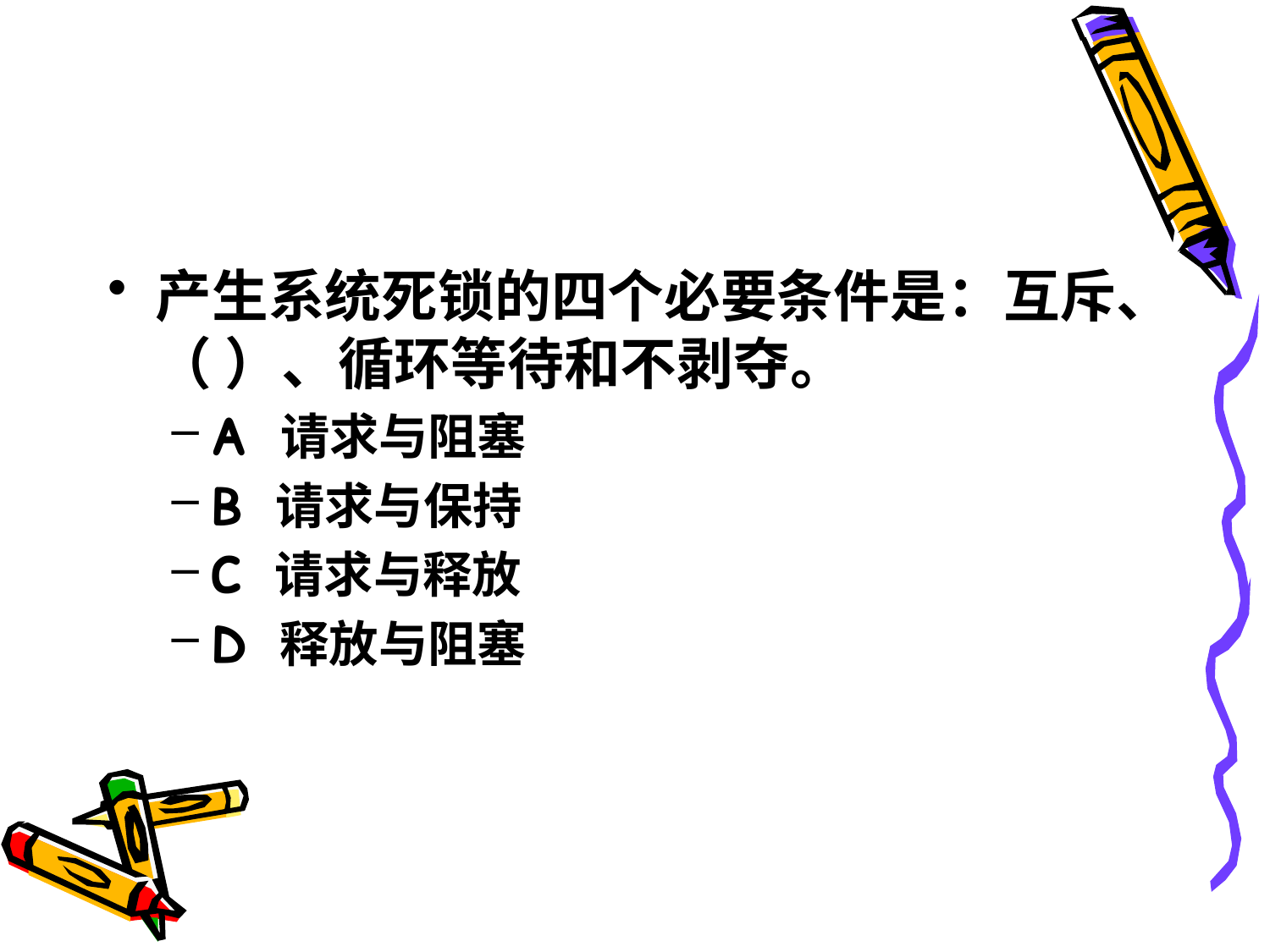

#
产生系统死锁的四个必要条件是：互斥、（ ）、循环等待和不剥夺。
A 请求与阻塞
B 请求与保持
C 请求与释放
D 释放与阻塞